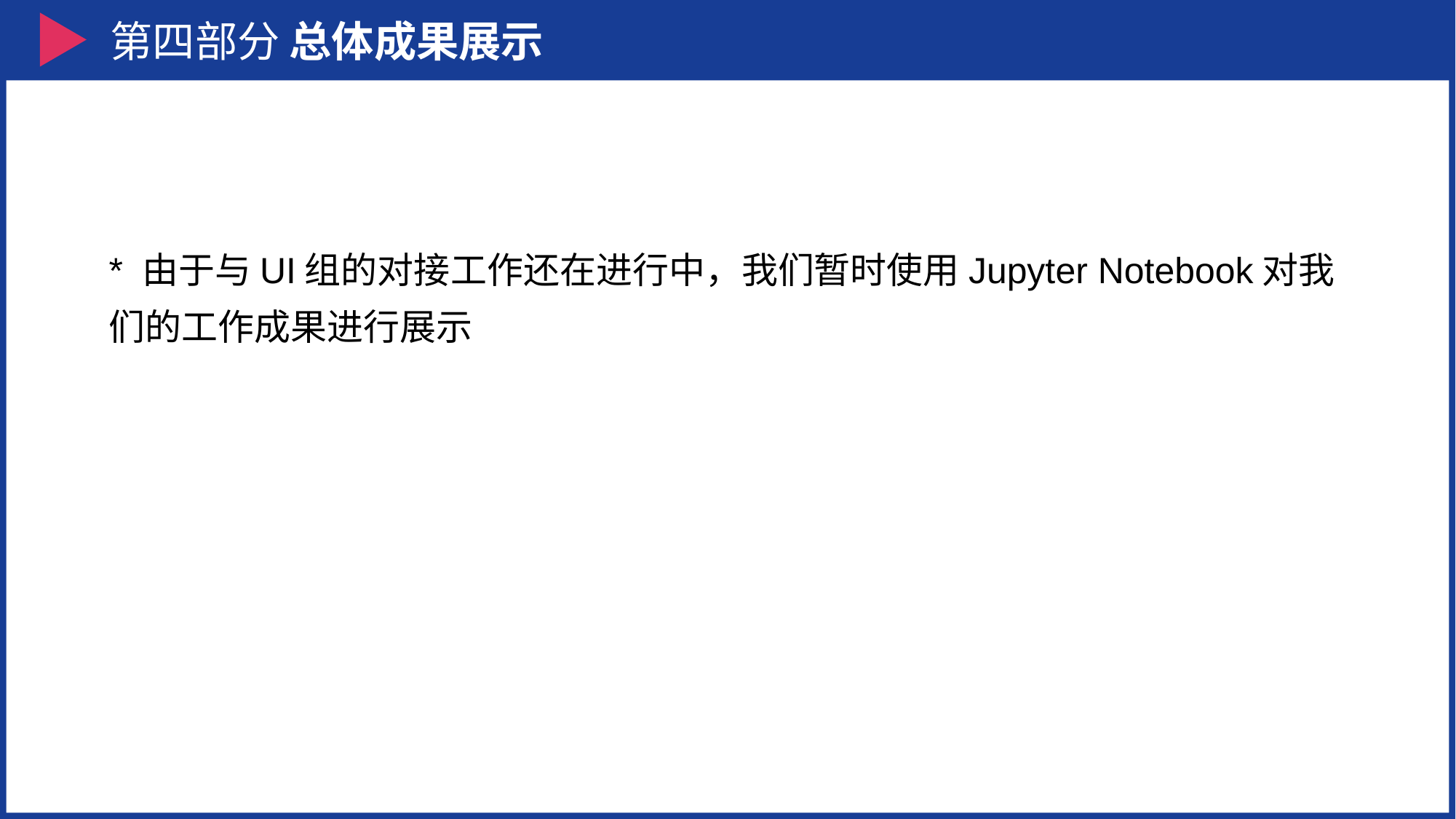

第四部分 总体成果展示
* 由于与UI组的对接工作还在进行中，我们暂时使用Jupyter Notebook对我们的工作成果进行展示